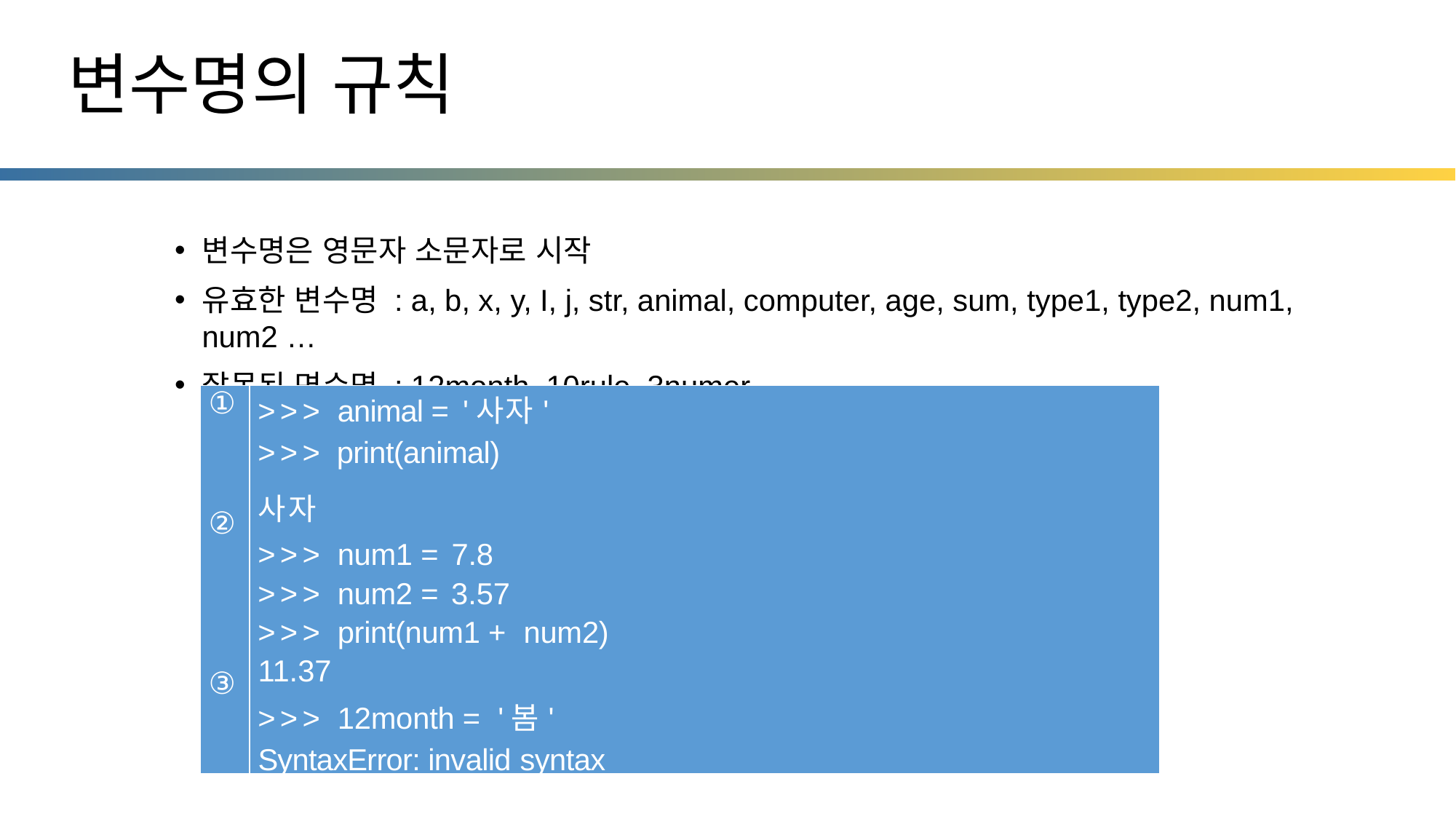

# 변수명의 규칙
변수명은 영문자 소문자로 시작
유효한 변수명 : a, b, x, y, I, j, str, animal, computer, age, sum, type1, type2, num1,  num2 …
잘못된 면수명 : 12month, 10rule, 3numer
| ① ② ③ | >>> animal = '사자' >>> print(animal) 사자 >>> num1 = 7.8 >>> num2 = 3.57 >>> print(num1 + num2) 11.37 >>> 12month = '봄' SyntaxError: invalid syntax |
| --- | --- |